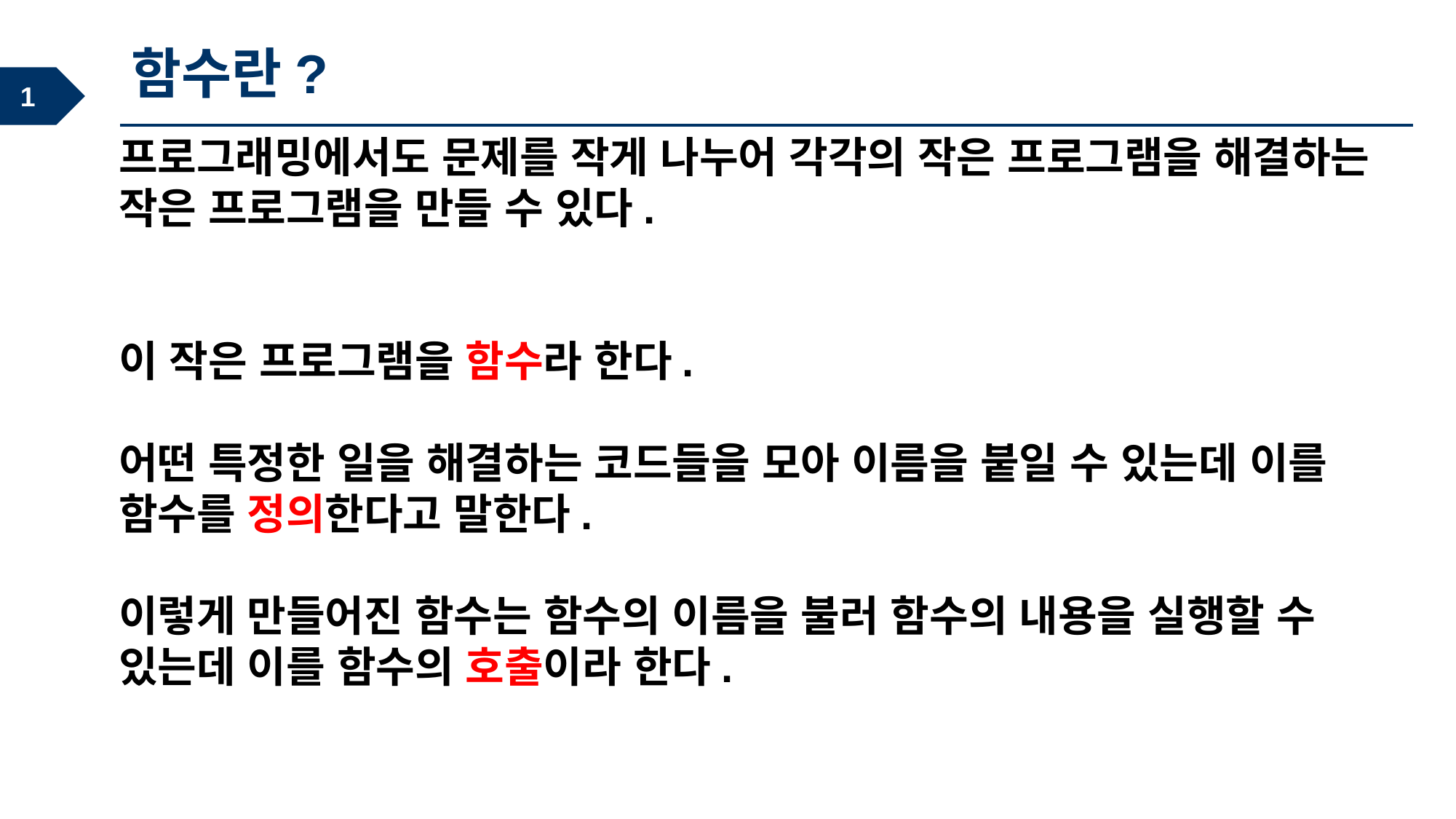

함수란?
프로그래밍에서도 문제를 작게 나누어 각각의 작은 프로그램을 해결하는 작은 프로그램을 만들 수 있다.

이 작은 프로그램을 함수라 한다.

어떤 특정한 일을 해결하는 코드들을 모아 이름을 붙일 수 있는데 이를 함수를 정의한다고 말한다.

이렇게 만들어진 함수는 함수의 이름을 불러 함수의 내용을 실행할 수 있는데 이를 함수의 호출이라 한다.